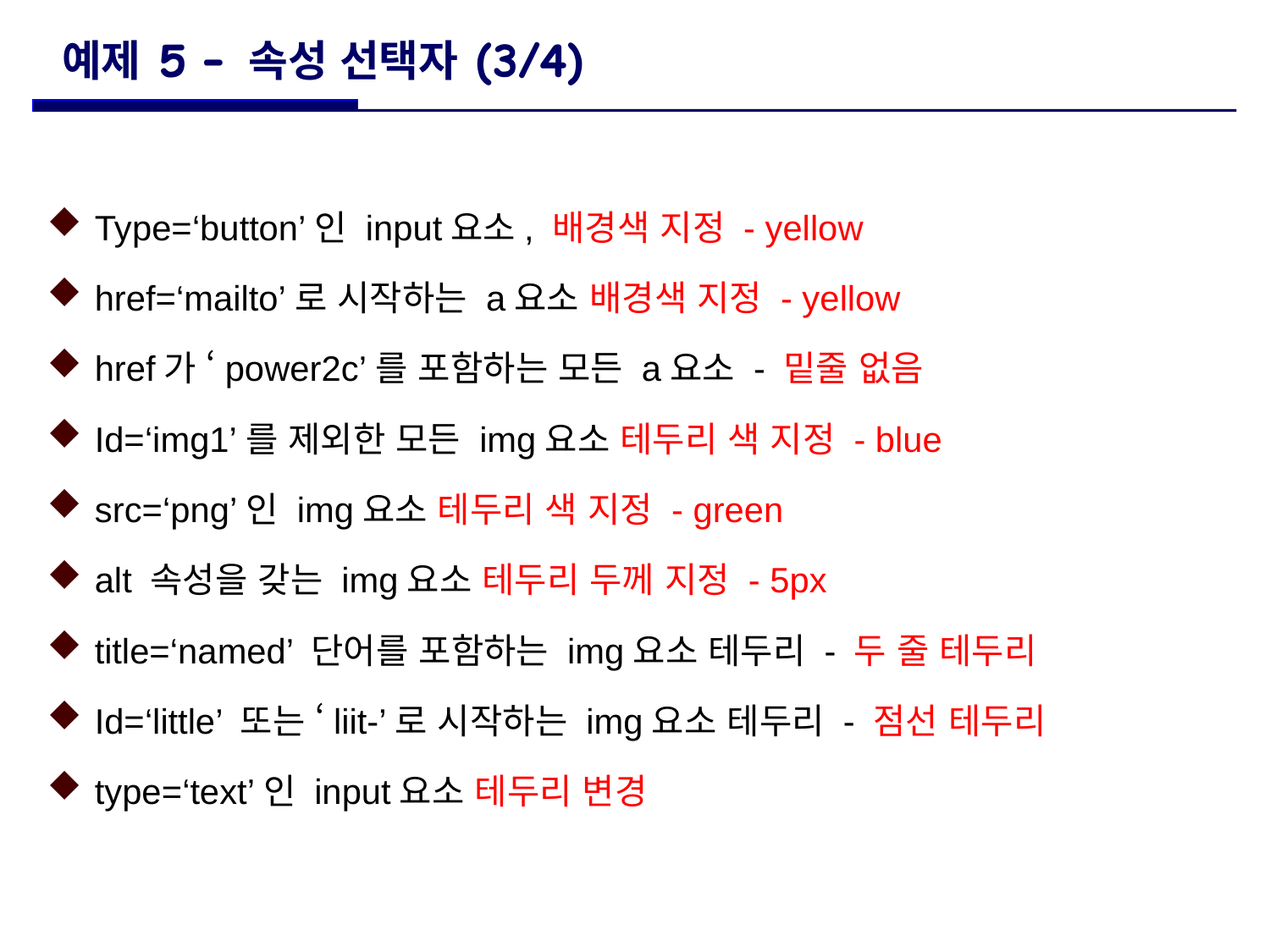

# 예제 5 – 속성 선택자 (3/4)
Type=‘button’인 input요소, 배경색 지정 - yellow
href=‘mailto’로 시작하는 a요소 배경색 지정 - yellow
href가 ‘power2c’를 포함하는 모든 a요소 - 밑줄 없음
Id=‘img1’를 제외한 모든 img요소 테두리 색 지정 - blue
src=‘png’인 img요소 테두리 색 지정 - green
alt 속성을 갖는 img요소 테두리 두께 지정 - 5px
title=‘named’ 단어를 포함하는 img요소 테두리 - 두 줄 테두리
Id=‘little’ 또는 ‘liit-’로 시작하는 img요소 테두리 - 점선 테두리
type=‘text’인 input요소 테두리 변경